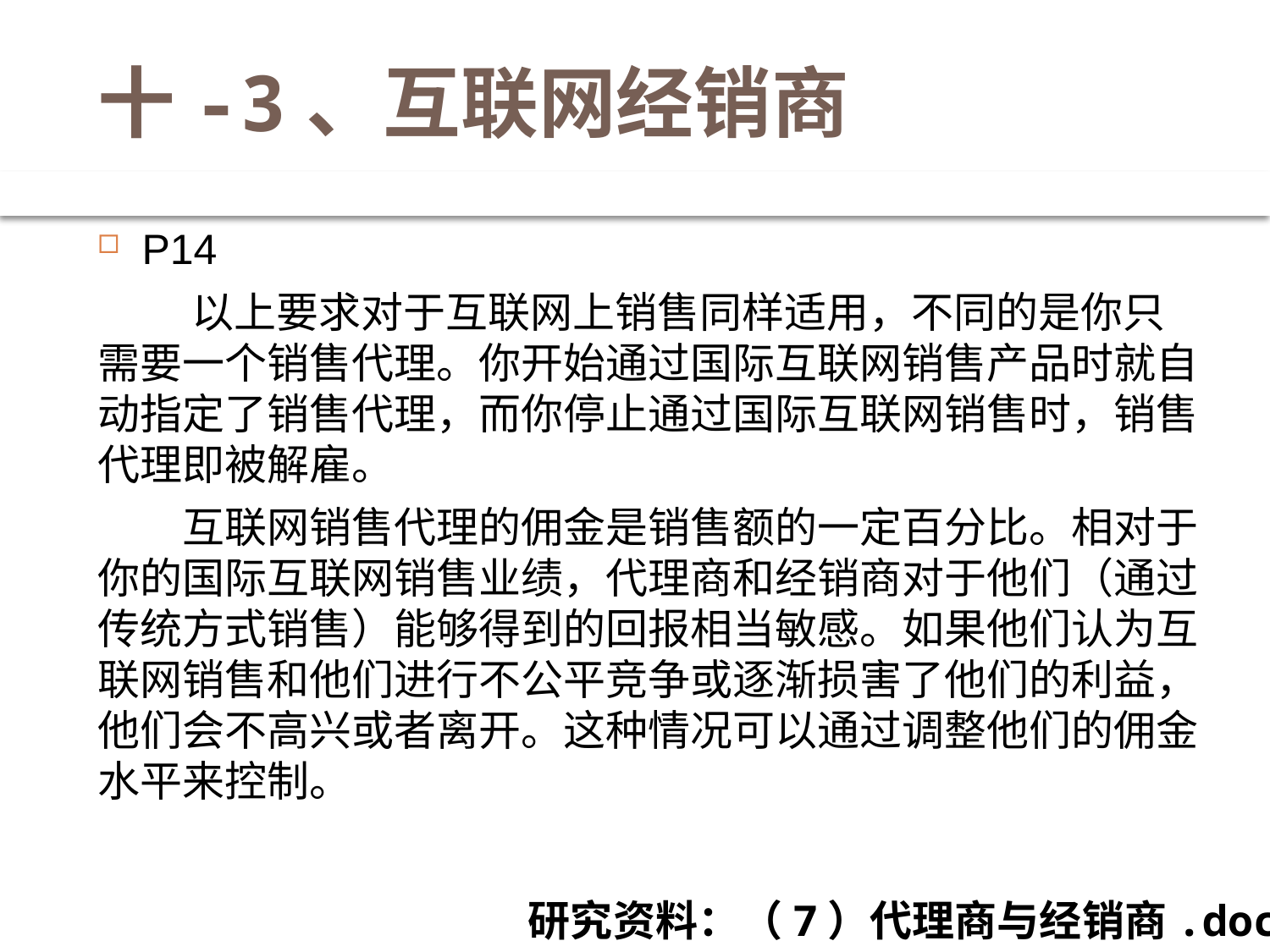

# 十-3、互联网经销商
P14
　　 以上要求对于互联网上销售同样适用，不同的是你只需要一个销售代理。你开始通过国际互联网销售产品时就自动指定了销售代理，而你停止通过国际互联网销售时，销售代理即被解雇。
　　互联网销售代理的佣金是销售额的一定百分比。相对于你的国际互联网销售业绩，代理商和经销商对于他们（通过传统方式销售）能够得到的回报相当敏感。如果他们认为互联网销售和他们进行不公平竞争或逐渐损害了他们的利益，他们会不高兴或者离开。这种情况可以通过调整他们的佣金水平来控制。
研究资料：（7）代理商与经销商.doc